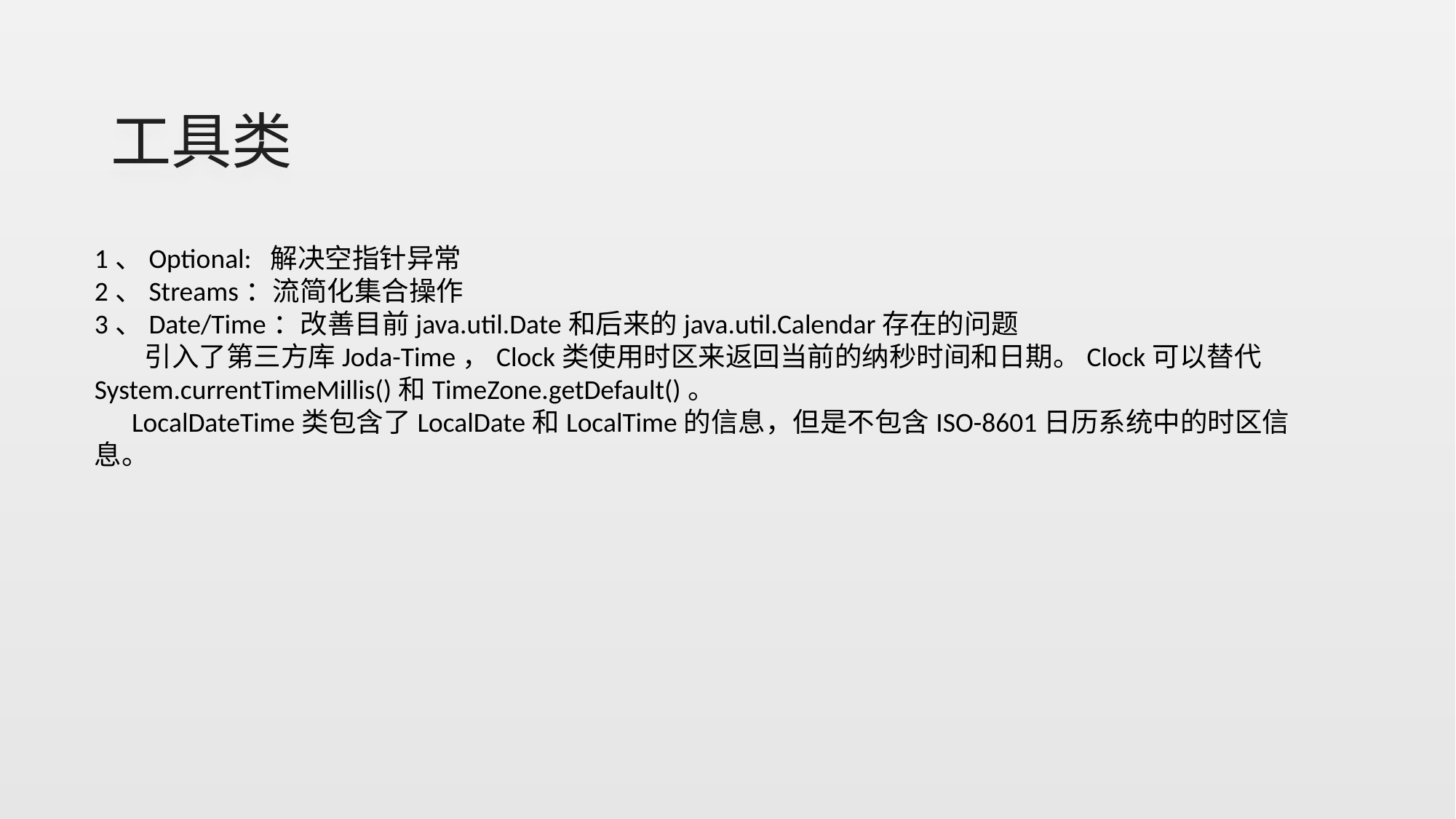

# 工具类
1、Optional:  解决空指针异常
2、Streams：流简化集合操作
3、Date/Time：改善目前java.util.Date和后来的java.util.Calendar存在的问题
       引入了第三方库Joda-Time，Clock类使用时区来返回当前的纳秒时间和日期。Clock可以替代       System.currentTimeMillis()和TimeZone.getDefault()。
      LocalDateTime类包含了LocalDate和LocalTime的信息，但是不包含ISO-8601日历系统中的时区信息。